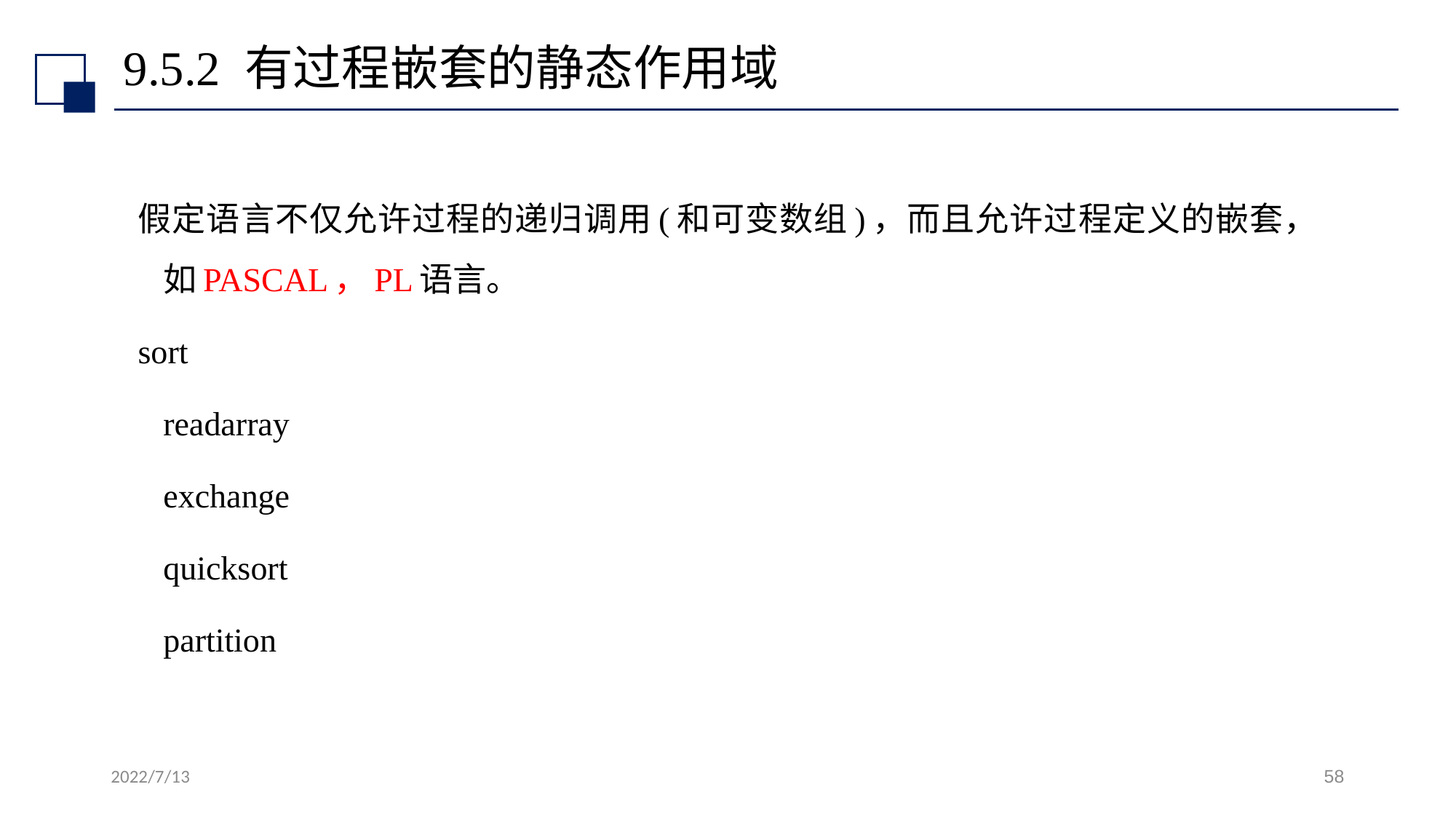

# 9.5.2 有过程嵌套的静态作用域
假定语言不仅允许过程的递归调用(和可变数组)，而且允许过程定义的嵌套，如PASCAL，PL语言。
sort
	readarray
	exchange
	quicksort
		partition
2022/7/13
58